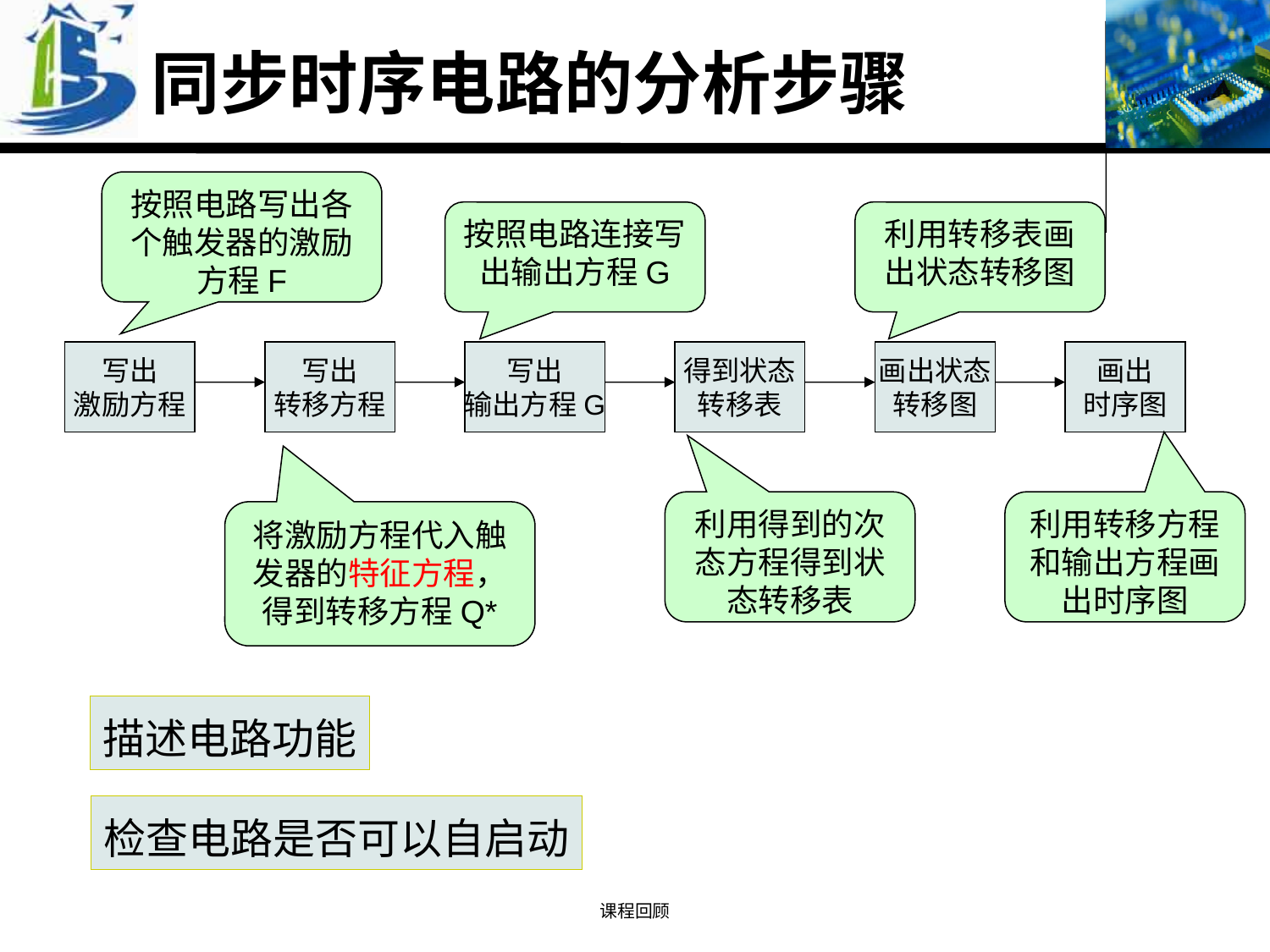

# 同步时序电路的分析步骤
按照电路写出各个触发器的激励方程F
按照电路连接写出输出方程G
利用转移表画出状态转移图
写出
激励方程
写出
转移方程
写出
输出方程G
得到状态
转移表
画出状态
转移图
画出
时序图

利用得到的次态方程得到状态转移表
利用转移方程和输出方程画出时序图
将激励方程代入触发器的特征方程，得到转移方程Q*
描述电路功能
检查电路是否可以自启动

课程回顾
9